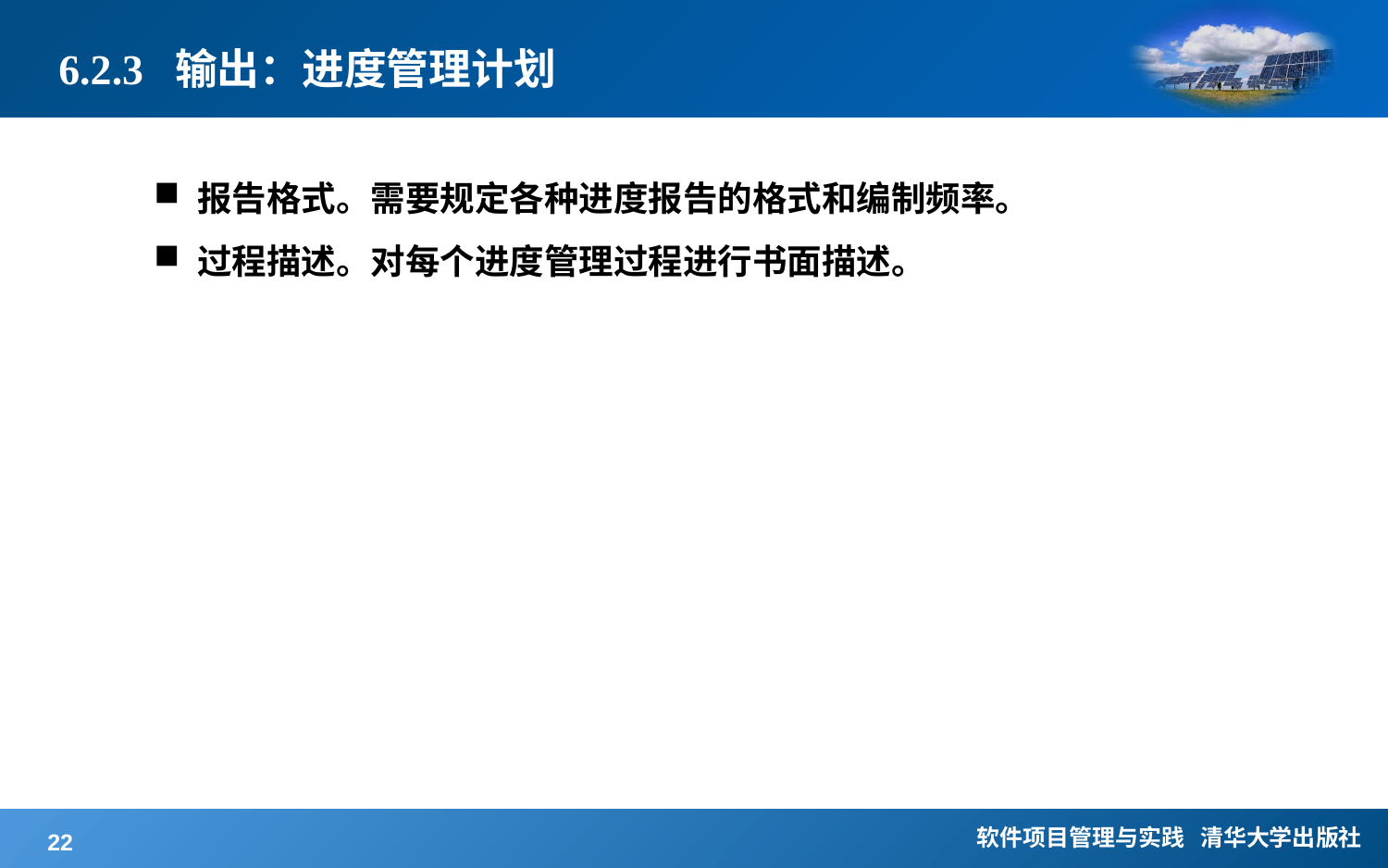

# 6.2.3  输出：进度管理计划
报告格式。需要规定各种进度报告的格式和编制频率。
过程描述。对每个进度管理过程进行书面描述。